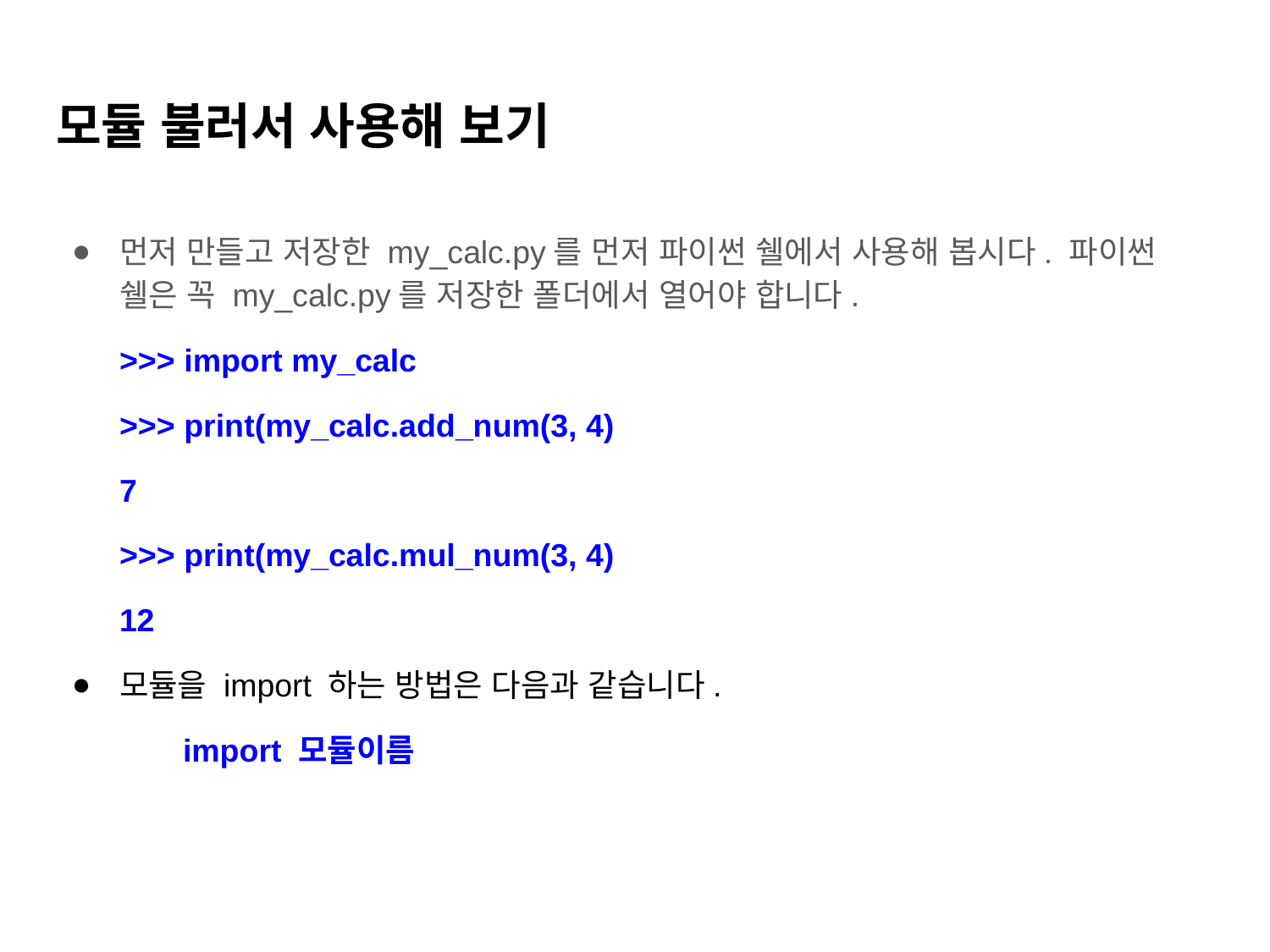

# 모듈 불러서 사용해 보기
먼저 만들고 저장한 my_calc.py를 먼저 파이썬 쉘에서 사용해 봅시다. 파이썬 쉘은 꼭 my_calc.py를 저장한 폴더에서 열어야 합니다.
>>> import my_calc
>>> print(my_calc.add_num(3, 4)
7
>>> print(my_calc.mul_num(3, 4)
12
모듈을 import 하는 방법은 다음과 같습니다.
	import 모듈이름